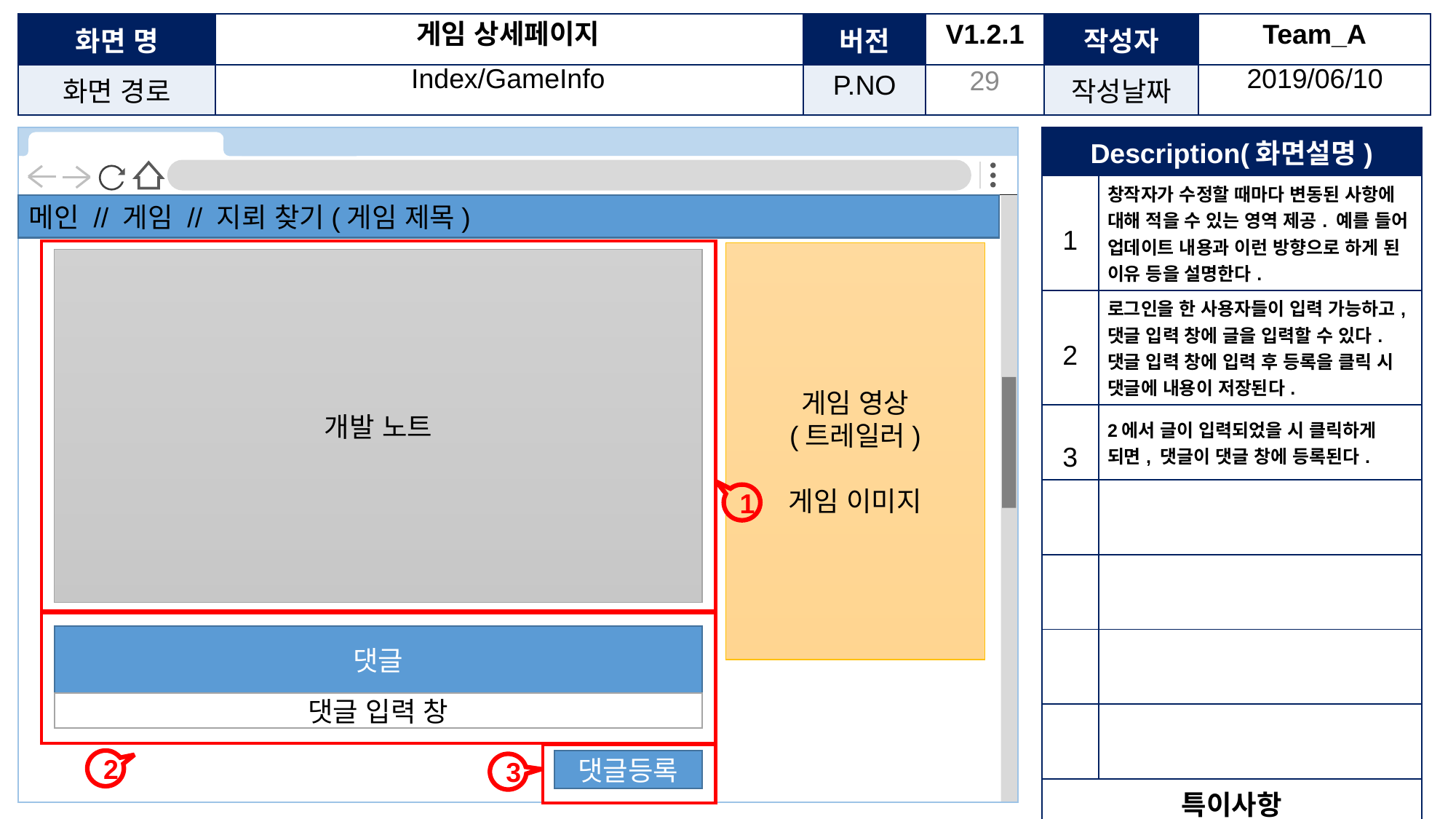

게임 상세페이지

29
Index/GameInfo

2019/06/10
| Description(화면설명) |  |
| --- | --- |
| 1 | 창작자가 수정할 때마다 변동된 사항에 대해 적을 수 있는 영역 제공. 예를 들어 업데이트 내용과 이런 방향으로 하게 된 이유 등을 설명한다. |
| 2 | 로그인을 한 사용자들이 입력 가능하고, 댓글 입력 창에 글을 입력할 수 있다. 댓글 입력 창에 입력 후 등록을 클릭 시 댓글에 내용이 저장된다. |
| 3 | 2에서 글이 입력되었을 시 클릭하게 되면, 댓글이 댓글 창에 등록된다. |
|  |  |
|  |  |
|  |  |
|  |  |
| 특이사항 |  |
|  |  |
메인 // 게임 // 지뢰 찾기(게임 제목)

게임 영상
(트레일러)

게임 이미지
개발 노트

1

댓글
댓글 입력 창

2
댓글등록
3